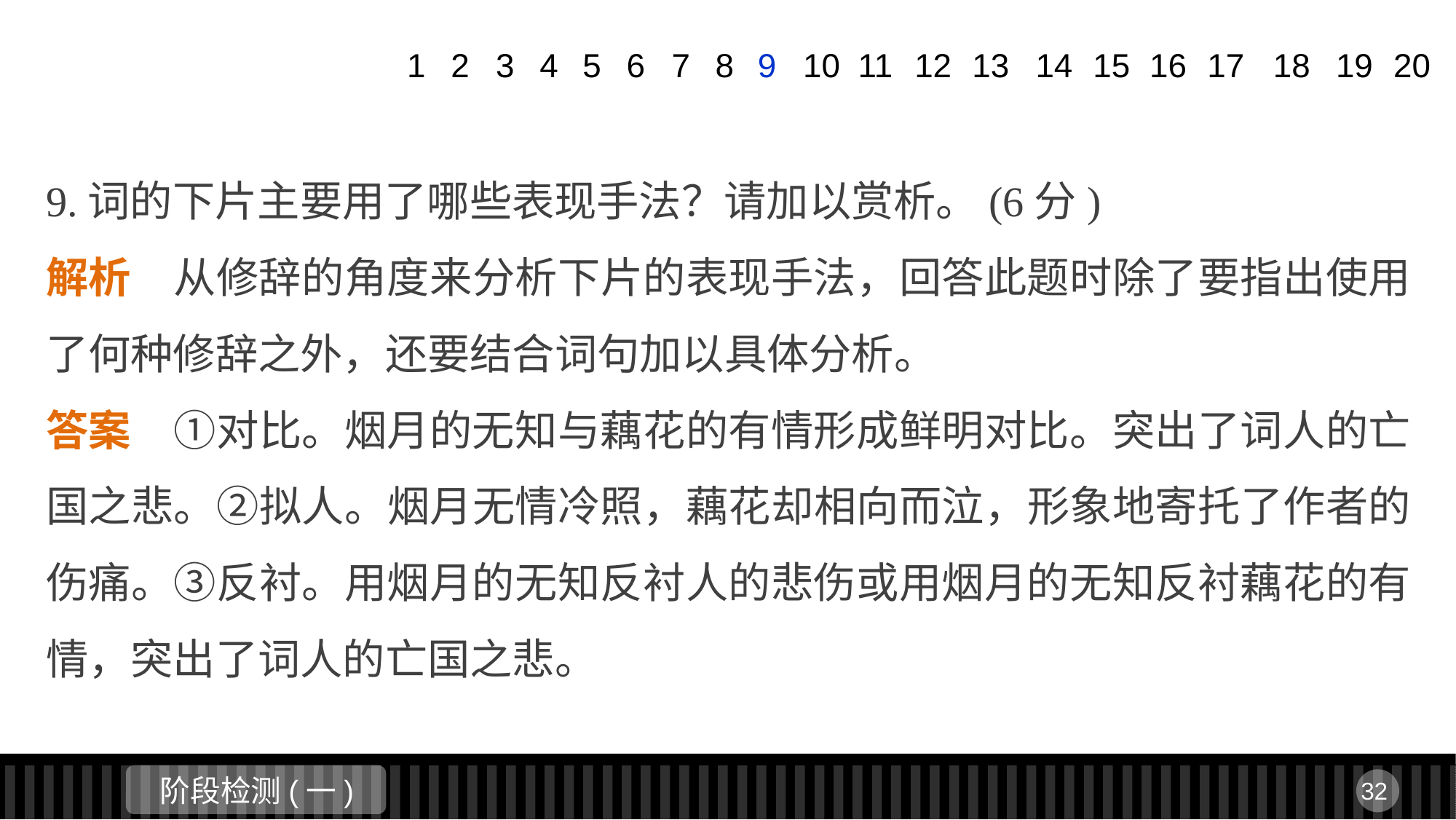

1
2
3
4
5
6
7
8
9
11
12
13
14
15
16
17
18
19
20
10
9.词的下片主要用了哪些表现手法？请加以赏析。(6分)
解析　从修辞的角度来分析下片的表现手法，回答此题时除了要指出使用了何种修辞之外，还要结合词句加以具体分析。
答案　①对比。烟月的无知与藕花的有情形成鲜明对比。突出了词人的亡国之悲。②拟人。烟月无情冷照，藕花却相向而泣，形象地寄托了作者的伤痛。③反衬。用烟月的无知反衬人的悲伤或用烟月的无知反衬藕花的有情，突出了词人的亡国之悲。